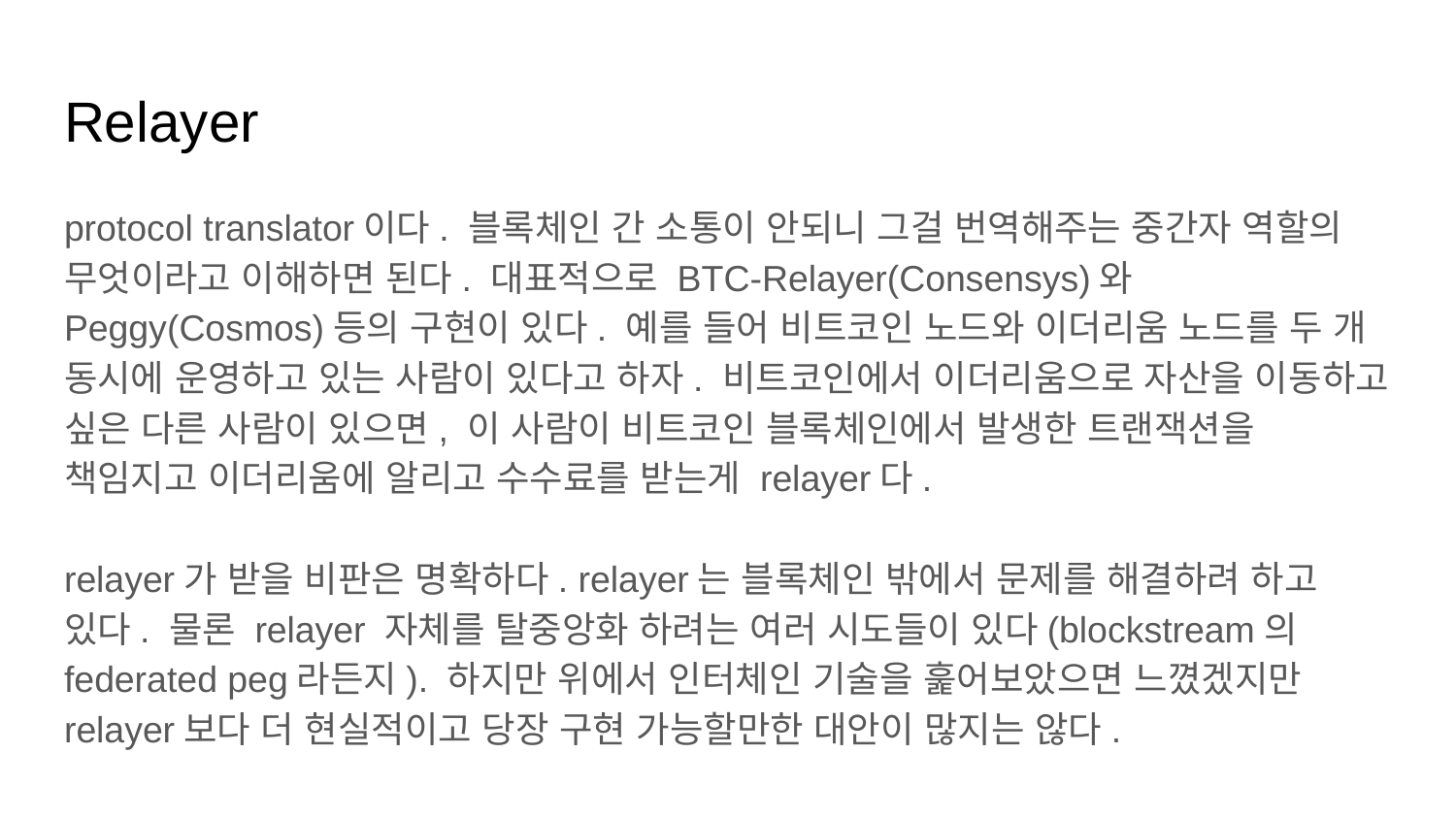

# Relayer
protocol translator이다. 블록체인 간 소통이 안되니 그걸 번역해주는 중간자 역할의 무엇이라고 이해하면 된다. 대표적으로 BTC-Relayer(Consensys)와 Peggy(Cosmos)등의 구현이 있다. 예를 들어 비트코인 노드와 이더리움 노드를 두 개 동시에 운영하고 있는 사람이 있다고 하자. 비트코인에서 이더리움으로 자산을 이동하고 싶은 다른 사람이 있으면, 이 사람이 비트코인 블록체인에서 발생한 트랜잭션을 책임지고 이더리움에 알리고 수수료를 받는게 relayer다.
relayer가 받을 비판은 명확하다. relayer는 블록체인 밖에서 문제를 해결하려 하고 있다. 물론 relayer 자체를 탈중앙화 하려는 여러 시도들이 있다(blockstream의 federated peg라든지). 하지만 위에서 인터체인 기술을 훑어보았으면 느꼈겠지만 relayer보다 더 현실적이고 당장 구현 가능할만한 대안이 많지는 않다.